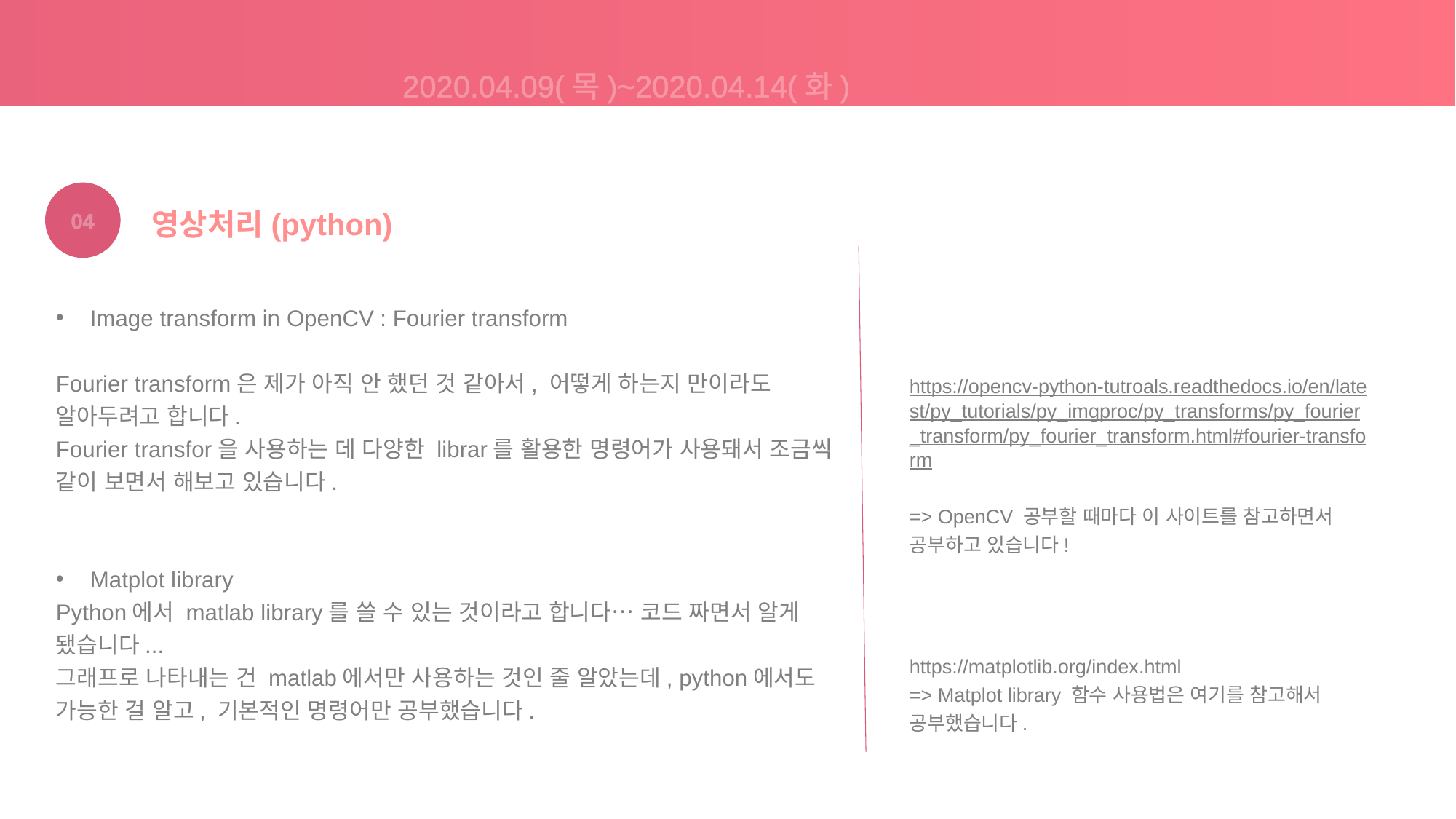

2020.04.09(목)~2020.04.14(화)
04
영상처리(python)
https://opencv-python-tutroals.readthedocs.io/en/latest/py_tutorials/py_imgproc/py_transforms/py_fourier_transform/py_fourier_transform.html#fourier-transform

=> OpenCV 공부할 때마다 이 사이트를 참고하면서 공부하고 있습니다!
Image transform in OpenCV : Fourier transform

Fourier transform은 제가 아직 안 했던 것 같아서, 어떻게 하는지 만이라도 알아두려고 합니다.
Fourier transfor을 사용하는 데 다양한 librar를 활용한 명령어가 사용돼서 조금씩 같이 보면서 해보고 있습니다.

Matplot library
Python에서 matlab library를 쓸 수 있는 것이라고 합니다… 코드 짜면서 알게 됐습니다...
그래프로 나타내는 건 matlab에서만 사용하는 것인 줄 알았는데, python에서도 가능한 걸 알고, 기본적인 명령어만 공부했습니다.

https://matplotlib.org/index.html
=> Matplot library 함수 사용법은 여기를 참고해서 공부했습니다.